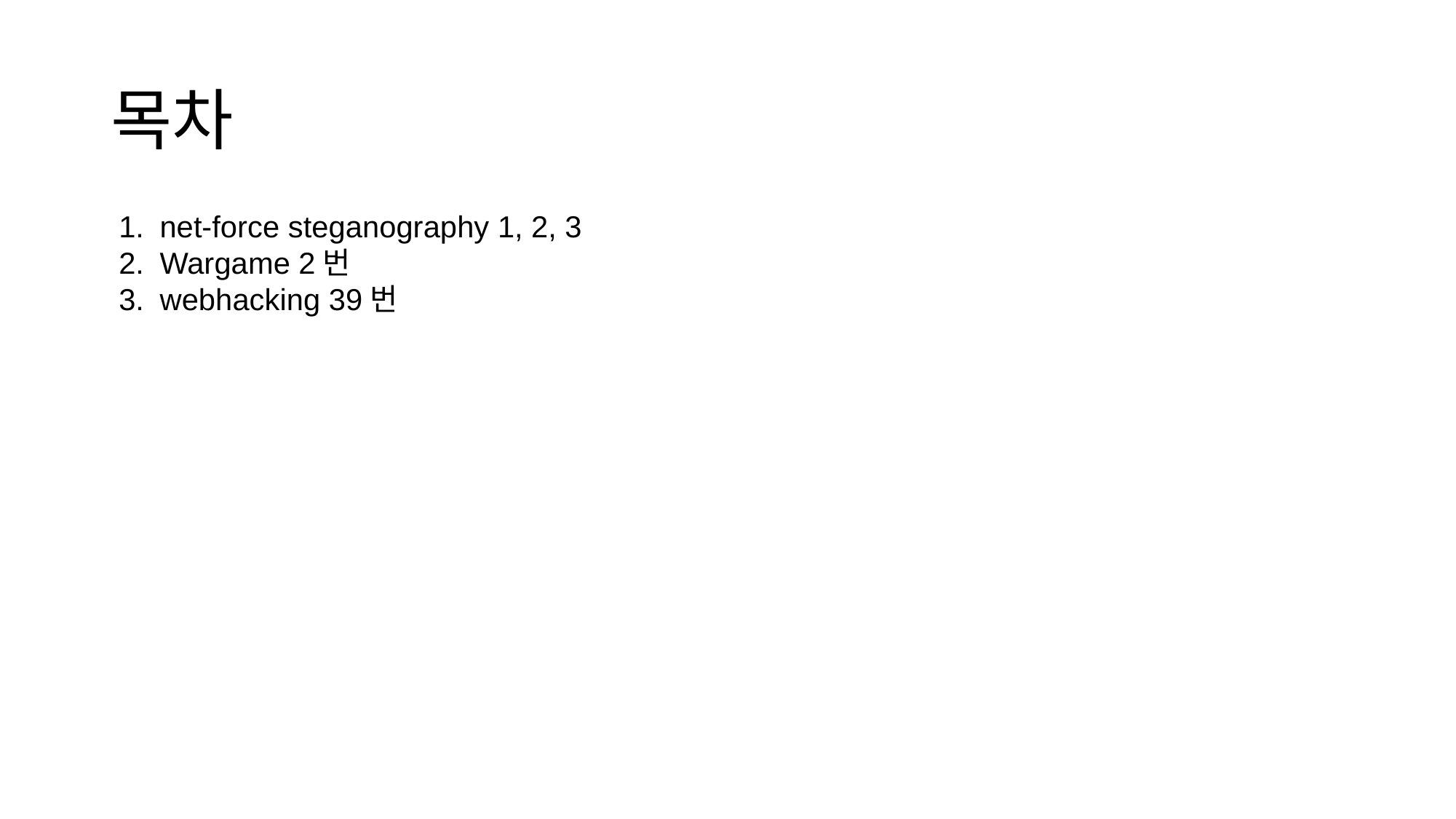

# 목차
net-force steganography 1, 2, 3
Wargame 2번
webhacking 39번